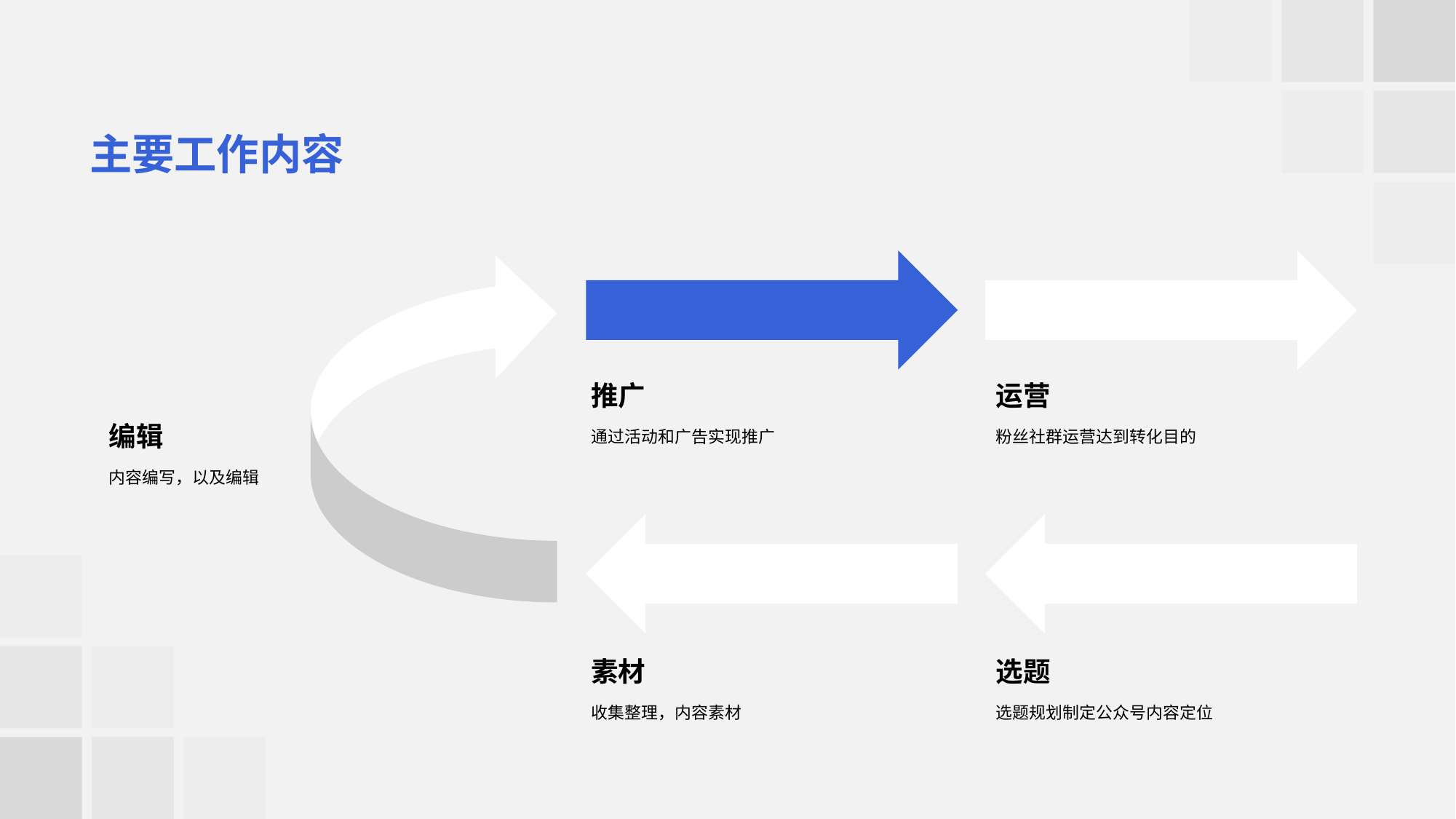

主要工作内容

推广
通过活动和广告实现推广
运营
粉丝社群运营达到转化目的
编辑
内容编写，以及编辑

素材
收集整理，内容素材
选题
选题规划制定公众号内容定位